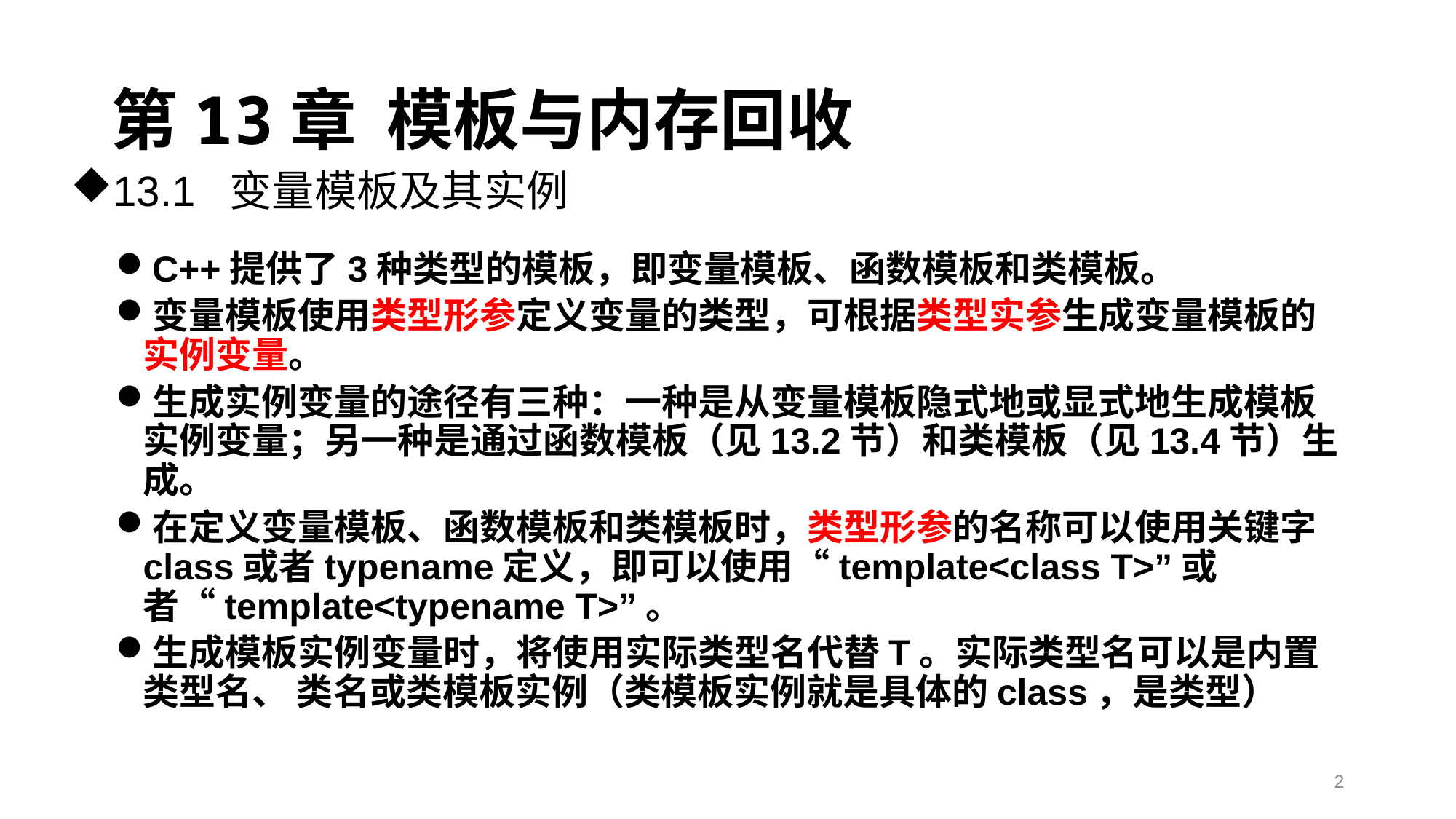

# 第13章  模板与内存回收
13.1  变量模板及其实例
C++提供了3种类型的模板，即变量模板、函数模板和类模板。
变量模板使用类型形参定义变量的类型，可根据类型实参生成变量模板的实例变量。
生成实例变量的途径有三种：一种是从变量模板隐式地或显式地生成模板实例变量；另一种是通过函数模板（见13.2节）和类模板（见13.4节）生成。
在定义变量模板、函数模板和类模板时，类型形参的名称可以使用关键字class或者typename定义，即可以使用“template<class T>”或者“template<typename T>”。
生成模板实例变量时，将使用实际类型名代替T。实际类型名可以是内置类型名、 类名或类模板实例（类模板实例就是具体的class，是类型）
2